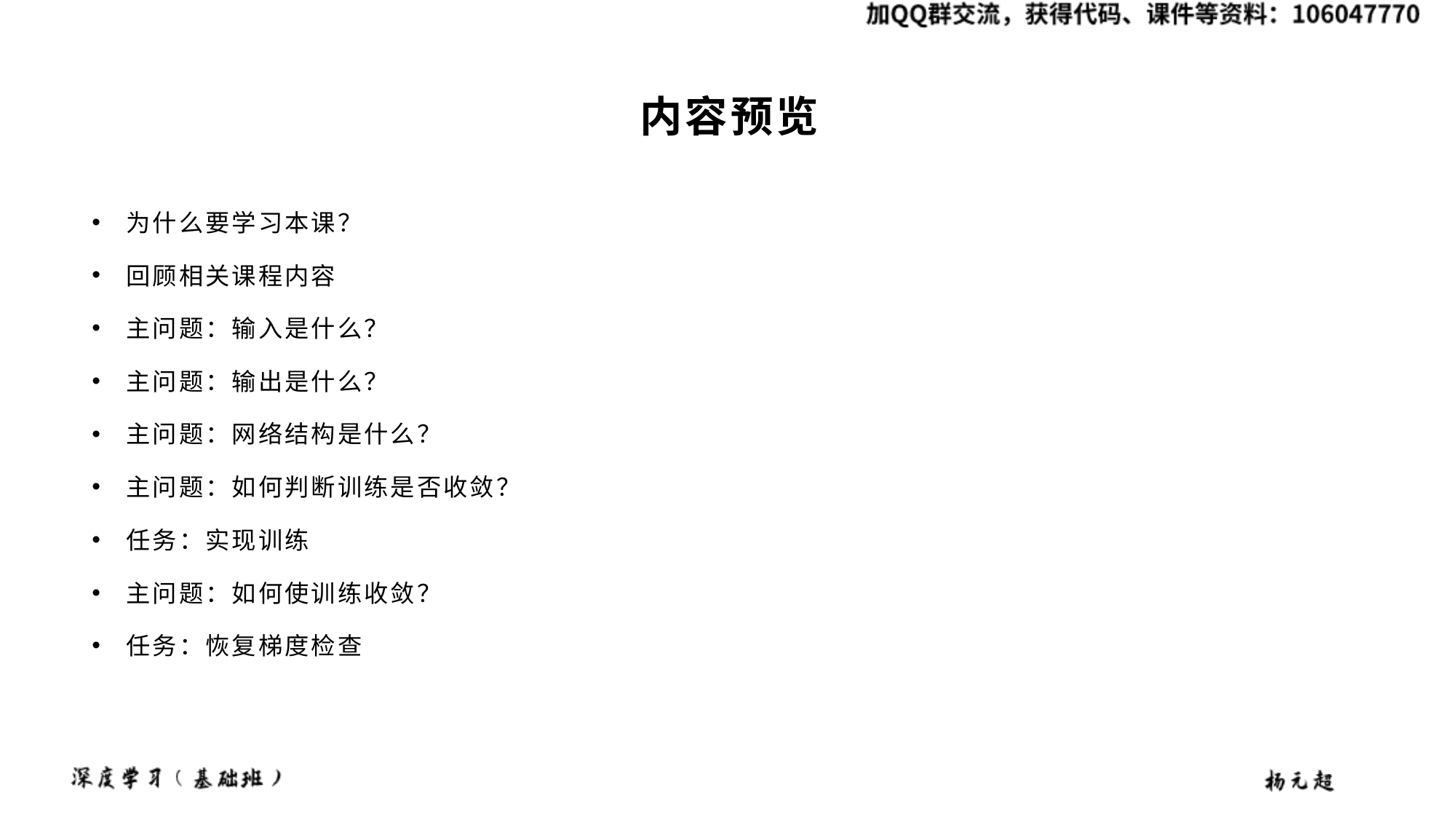

# 内容预览
为什么要学习本课？
回顾相关课程内容
主问题：输入是什么？
主问题：输出是什么？
主问题：网络结构是什么？
主问题：如何判断训练是否收敛？
任务：实现训练
主问题：如何使训练收敛？
任务：恢复梯度检查